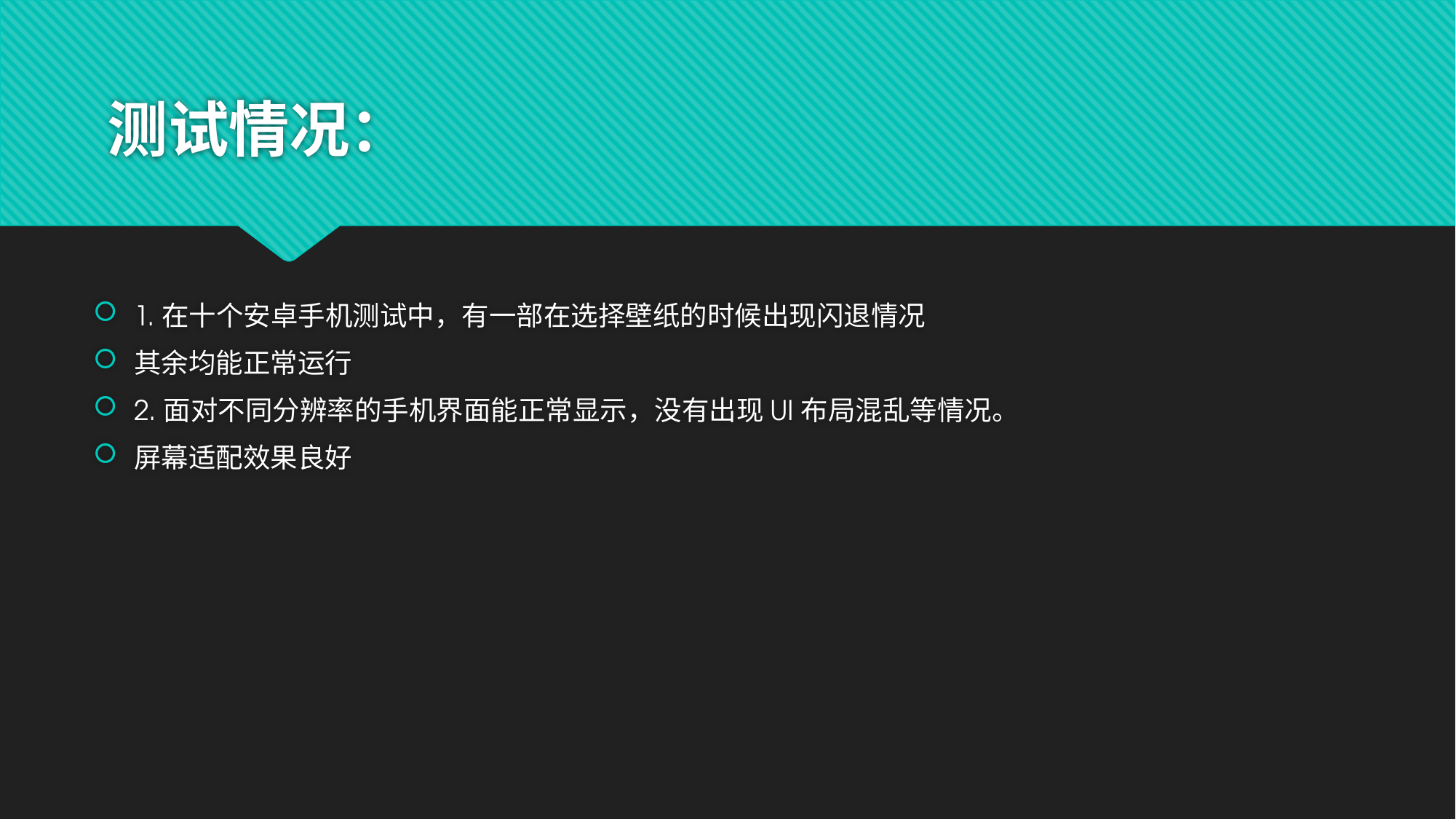

# 测试情况：
1.在十个安卓手机测试中，有一部在选择壁纸的时候出现闪退情况
其余均能正常运行
2.面对不同分辨率的手机界面能正常显示，没有出现UI布局混乱等情况。
屏幕适配效果良好